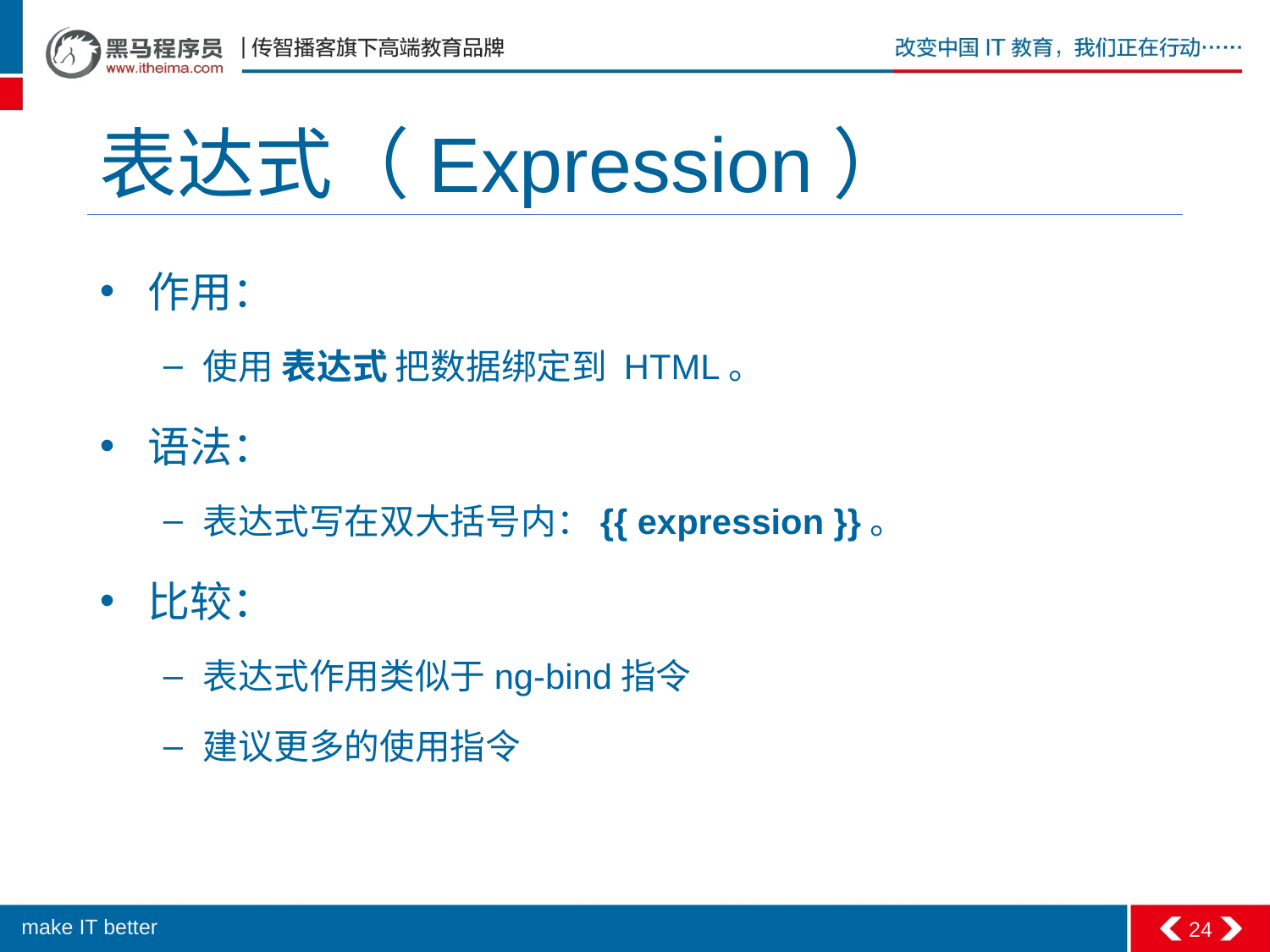

# 表达式（Expression）
作用：
使用 表达式 把数据绑定到 HTML。
语法：
表达式写在双大括号内：{{ expression }}。
比较：
表达式作用类似于ng-bind指令
建议更多的使用指令
24

make IT better